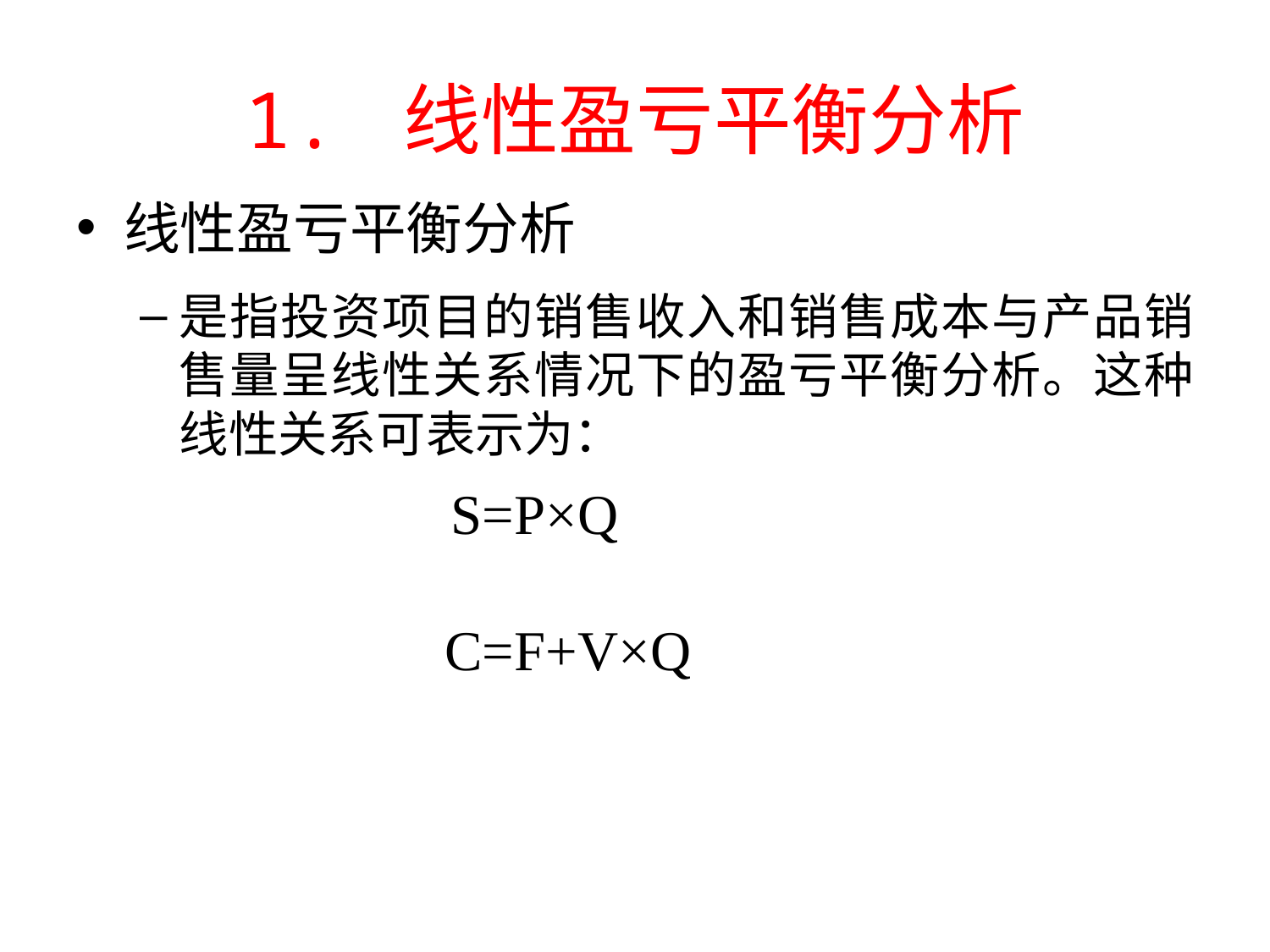

# 1. 线性盈亏平衡分析
线性盈亏平衡分析
是指投资项目的销售收入和销售成本与产品销售量呈线性关系情况下的盈亏平衡分析。这种线性关系可表示为：
                          S=P×Q
                          C=F+V×Q